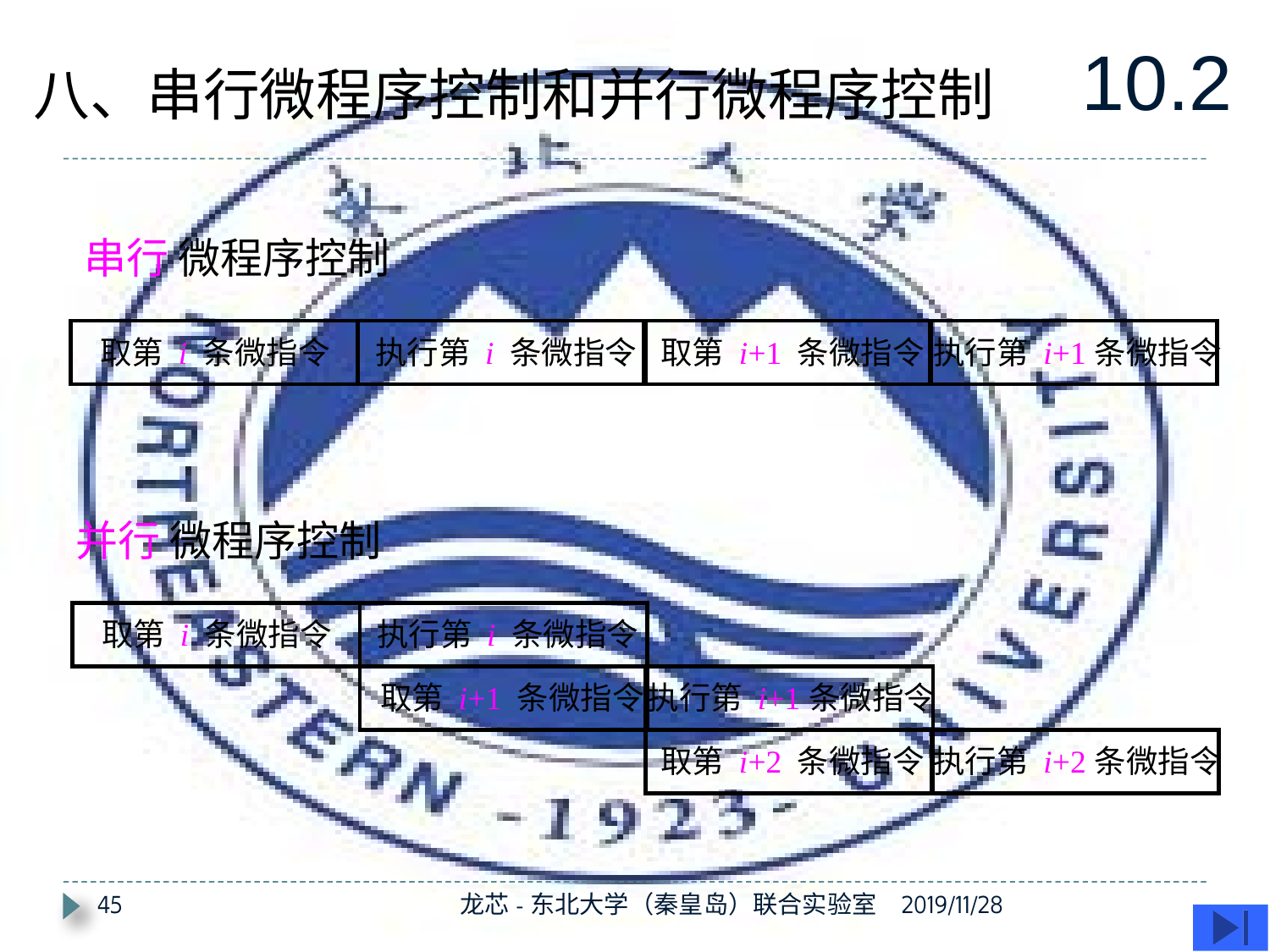

10.2
八、串行微程序控制和并行微程序控制
串行 微程序控制

取第 i 条微指令
执行第 i 条微指令
取第 i+1 条微指令
执行第 i+1 条微指令
并行 微程序控制

取第 i 条微指令

执行第 i 条微指令

取第 i+1 条微指令

执行第 i+1 条微指令

取第 i+2 条微指令
执行第 i+2 条微指令
45
龙芯-东北大学（秦皇岛）联合实验室
2019/11/28